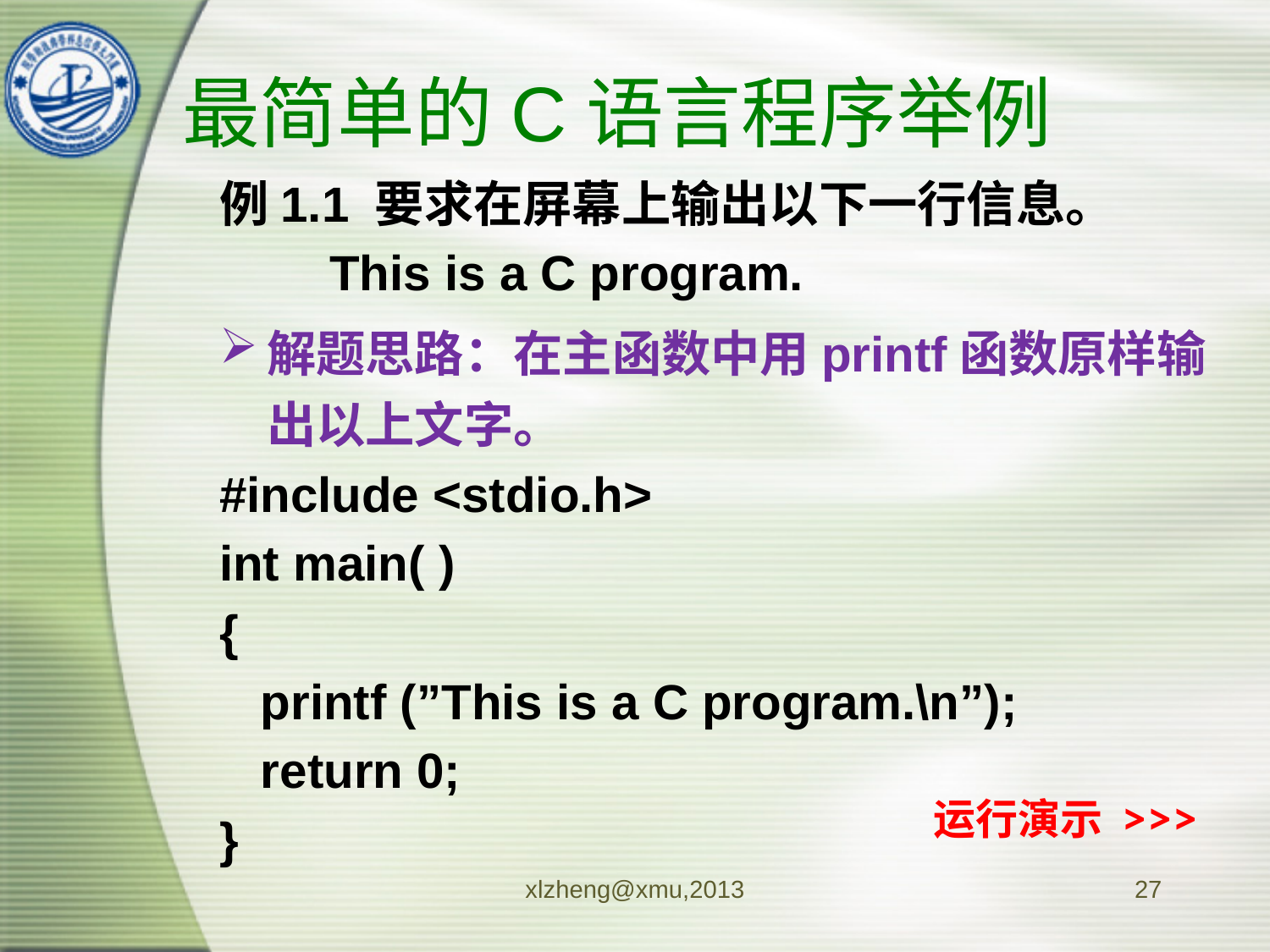

# 最简单的C语言程序举例
例1.1 要求在屏幕上输出以下一行信息。
        This is a C program.
解题思路：在主函数中用printf函数原样输出以上文字。
#include <stdio.h>
int main( )
{
   printf (”This is a C program.\n”);
   return 0;
}
运行演示 >>>
xlzheng@xmu,2013
27